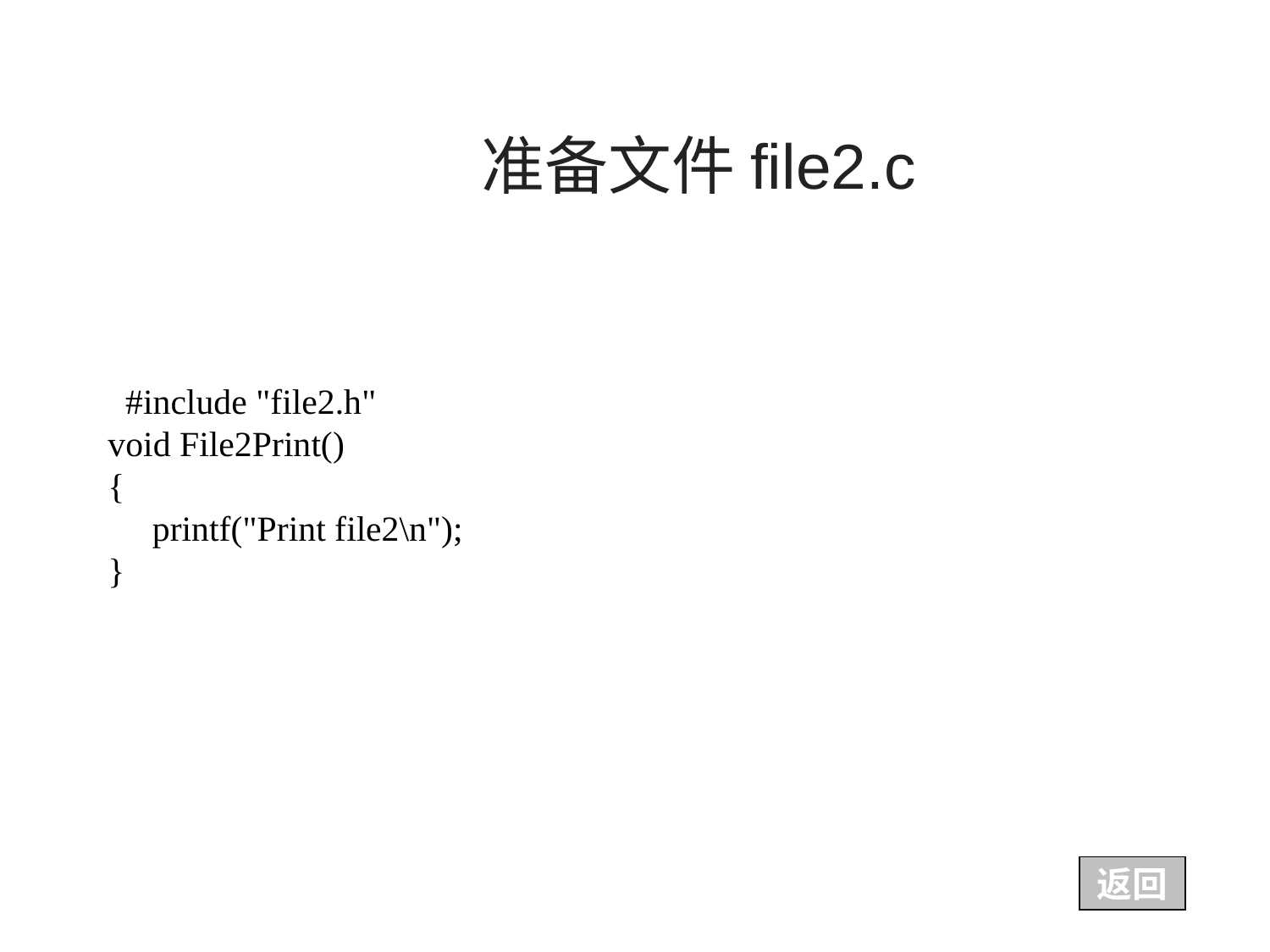

准备文件file2.c

##include "file2.h"
void File2Print()
{
     printf("Print file2\n");
}
返回